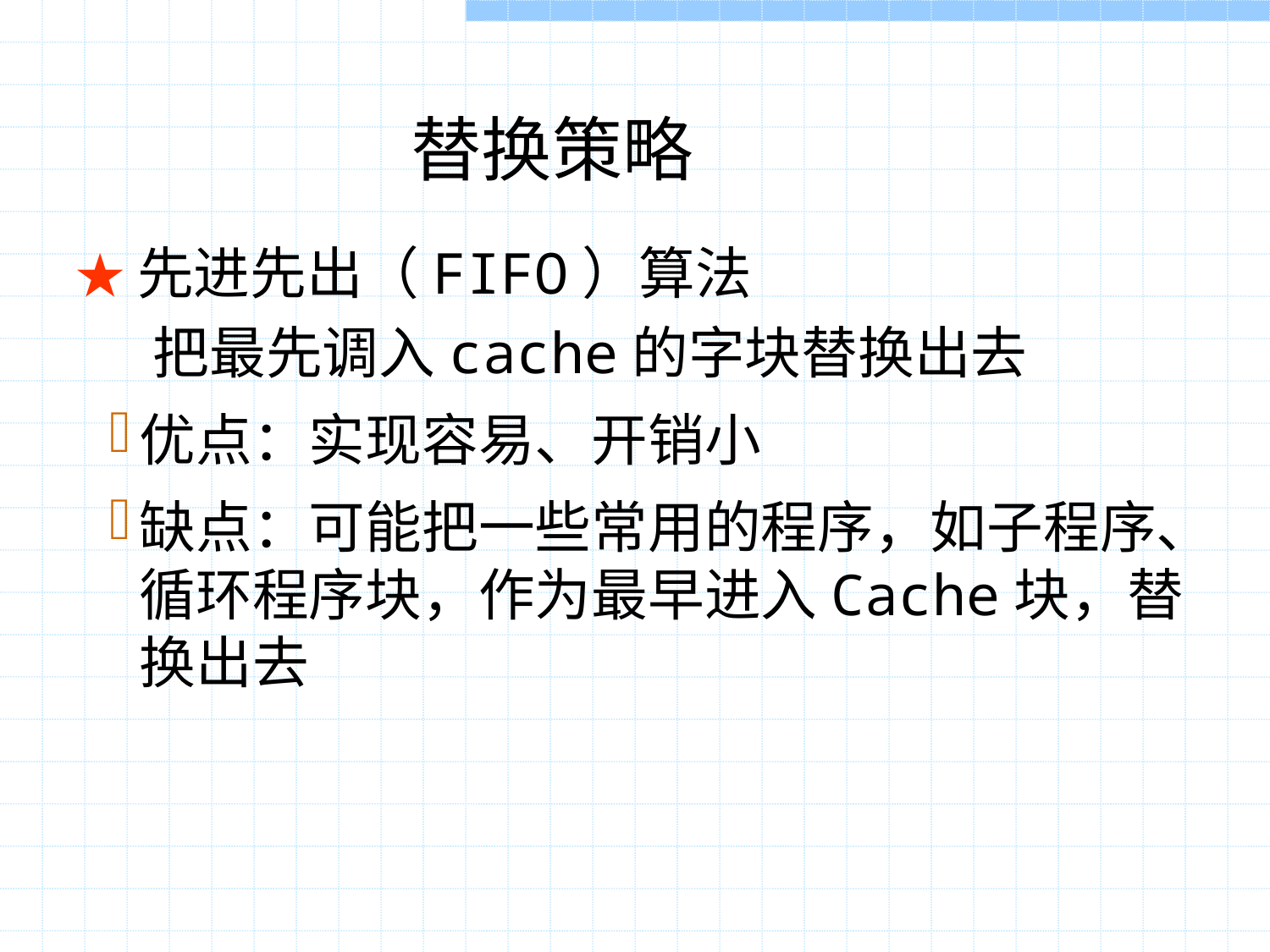

替换策略
★先进先出（FIFO）算法
     把最先调入cache的字块替换出去
优点：实现容易、开销小
缺点：可能把一些常用的程序，如子程序、循环程序块，作为最早进入Cache块，替换出去